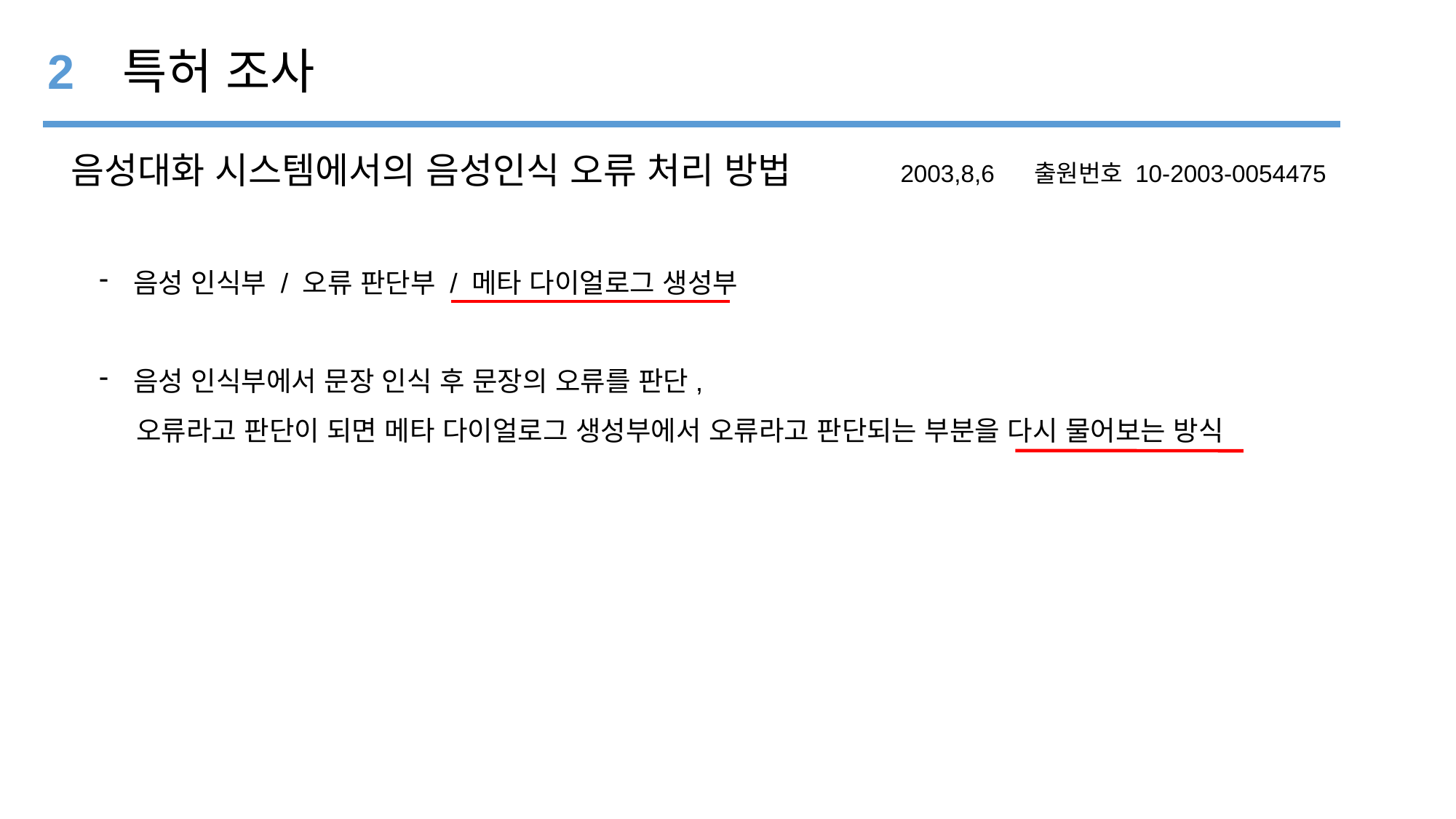

2
특허 조사
음성대화 시스템에서의 음성인식 오류 처리 방법
2003,8,6     출원번호 10-2003-0054475
음성 인식부 / 오류 판단부 / 메타 다이얼로그 생성부

음성 인식부에서 문장 인식 후 문장의 오류를 판단,
    오류라고 판단이 되면 메타 다이얼로그 생성부에서 오류라고 판단되는 부분을 다시 물어보는 방식